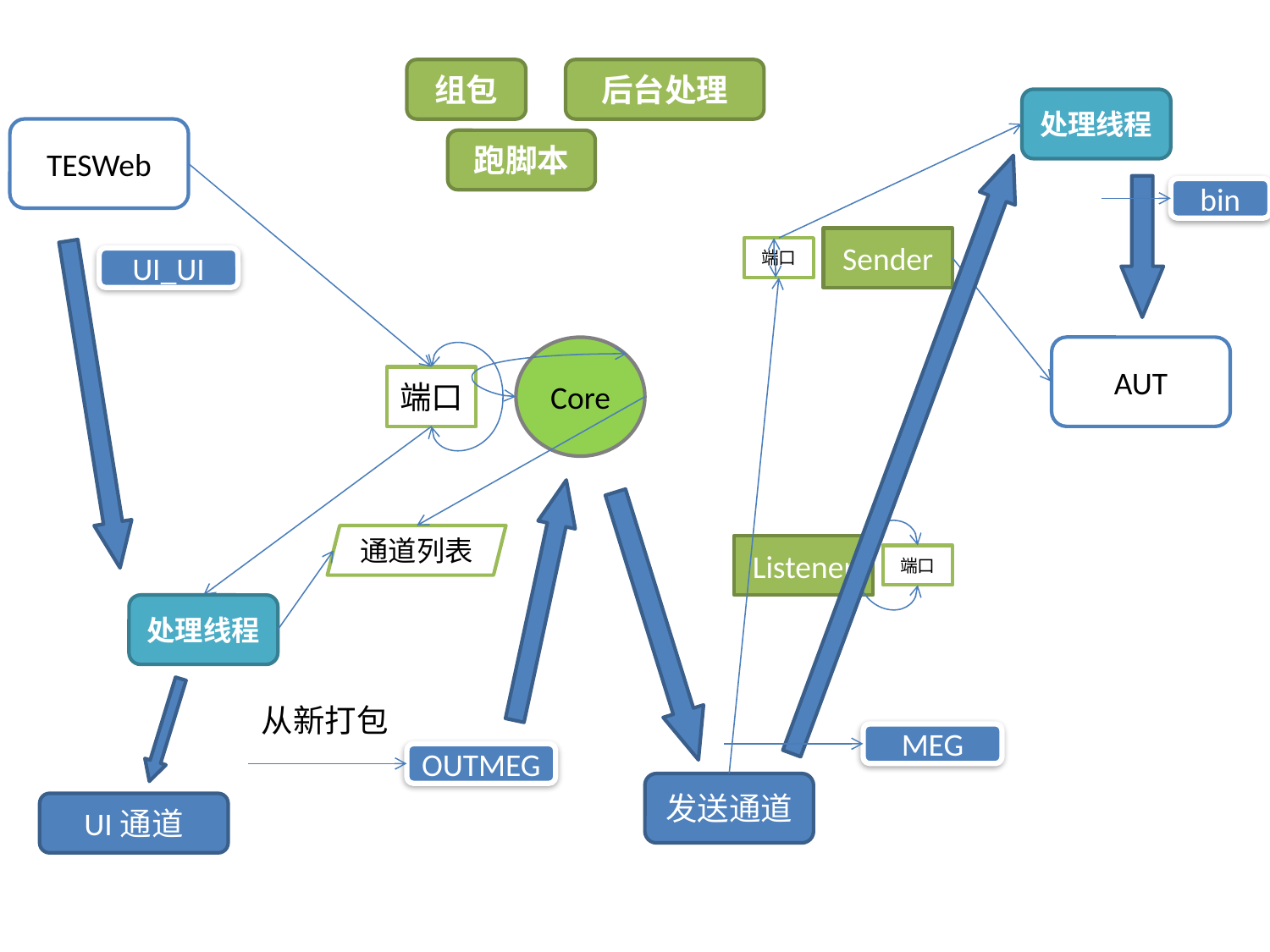

组包
后台处理
处理线程
TESWeb
跑脚本

bin
Sender
端口

UI_UI
Core
AUT
端口

通道列表
Listener
端口
处理线程

从新打包
MEG
OUTMEG
发送通道
UI通道